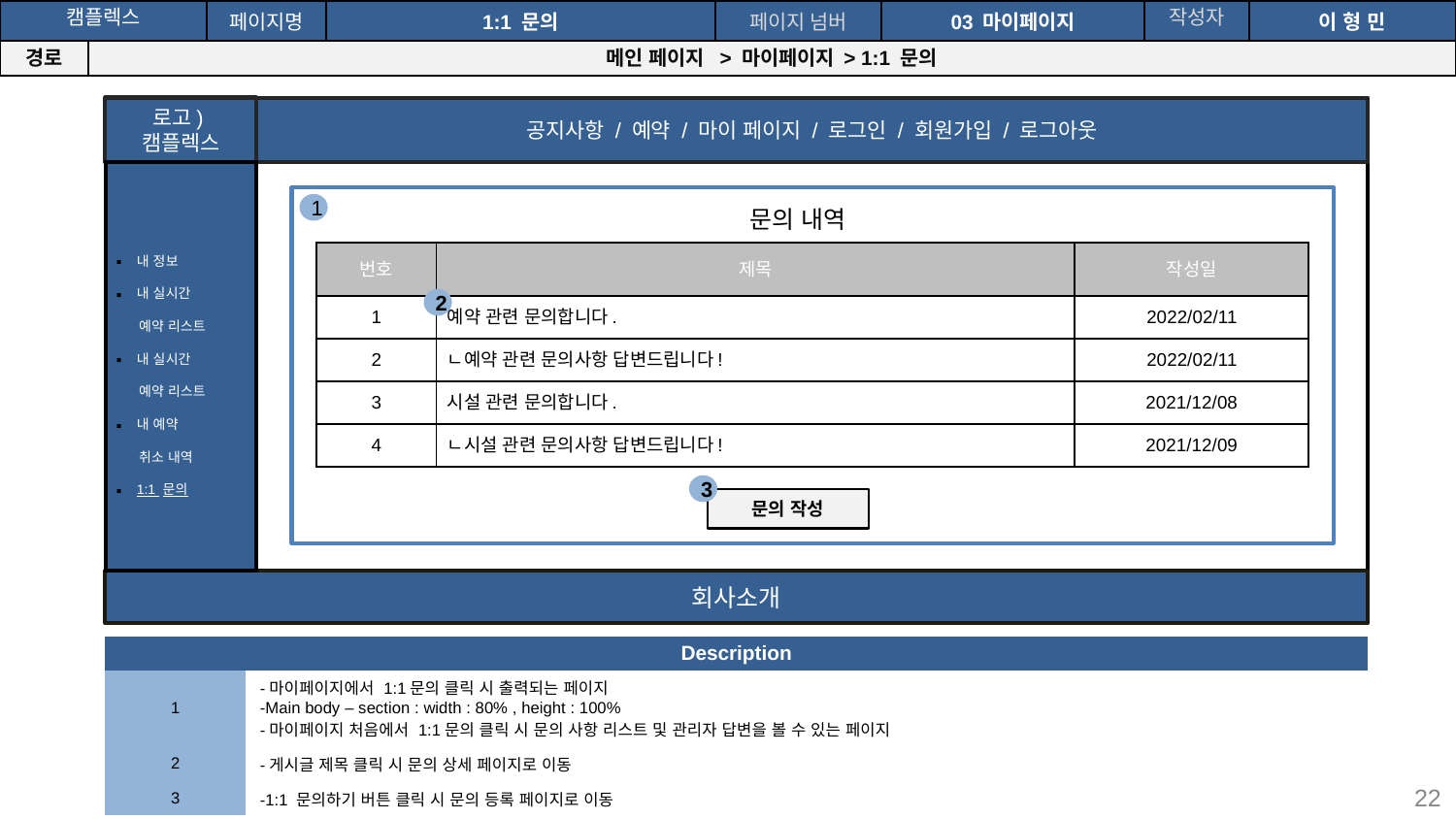

공간(오피스) 대여 시스템
| 캠플렉스 |  | 페이지명 | 1:1 문의 | 페이지 넘버 | 03 마이페이지 | 작성자 | 이 형 민 |
| --- | --- | --- | --- | --- | --- | --- | --- |
| 경로 | 메인 페이지 > 마이페이지 > 1:1 문의 |  |  |  |  |  |  |
로고)
캠플렉스
공지사항 / 예약 / 마이 페이지 / 로그인 / 회원가입 / 로그아웃
내 정보
내 실시간
     예약 리스트
내 실시간
     예약 리스트
내 예약
     취소 내역
1:1 문의

1
문의 내역
| 번호 | 제목 | 작성일 |
| --- | --- | --- |
| 1 | 예약 관련 문의합니다. | 2022/02/11 |
| 2 | ㄴ예약 관련 문의사항 답변드립니다! | 2022/02/11 |
| 3 | 시설 관련 문의합니다. | 2021/12/08 |
| 4 | ㄴ시설 관련 문의사항 답변드립니다! | 2021/12/09 |
2
3
문의 작성
회사소개
| Description |  |
| --- | --- |
| 1 | -마이페이지에서 1:1문의 클릭 시 출력되는 페이지 -Main body – section : width : 80% , height : 100% -마이페이지 처음에서 1:1문의 클릭 시 문의 사항 리스트 및 관리자 답변을 볼 수 있는 페이지 |
| 2 | -게시글 제목 클릭 시 문의 상세 페이지로 이동 |
| 3 | -1:1 문의하기 버튼 클릭 시 문의 등록 페이지로 이동 |
22